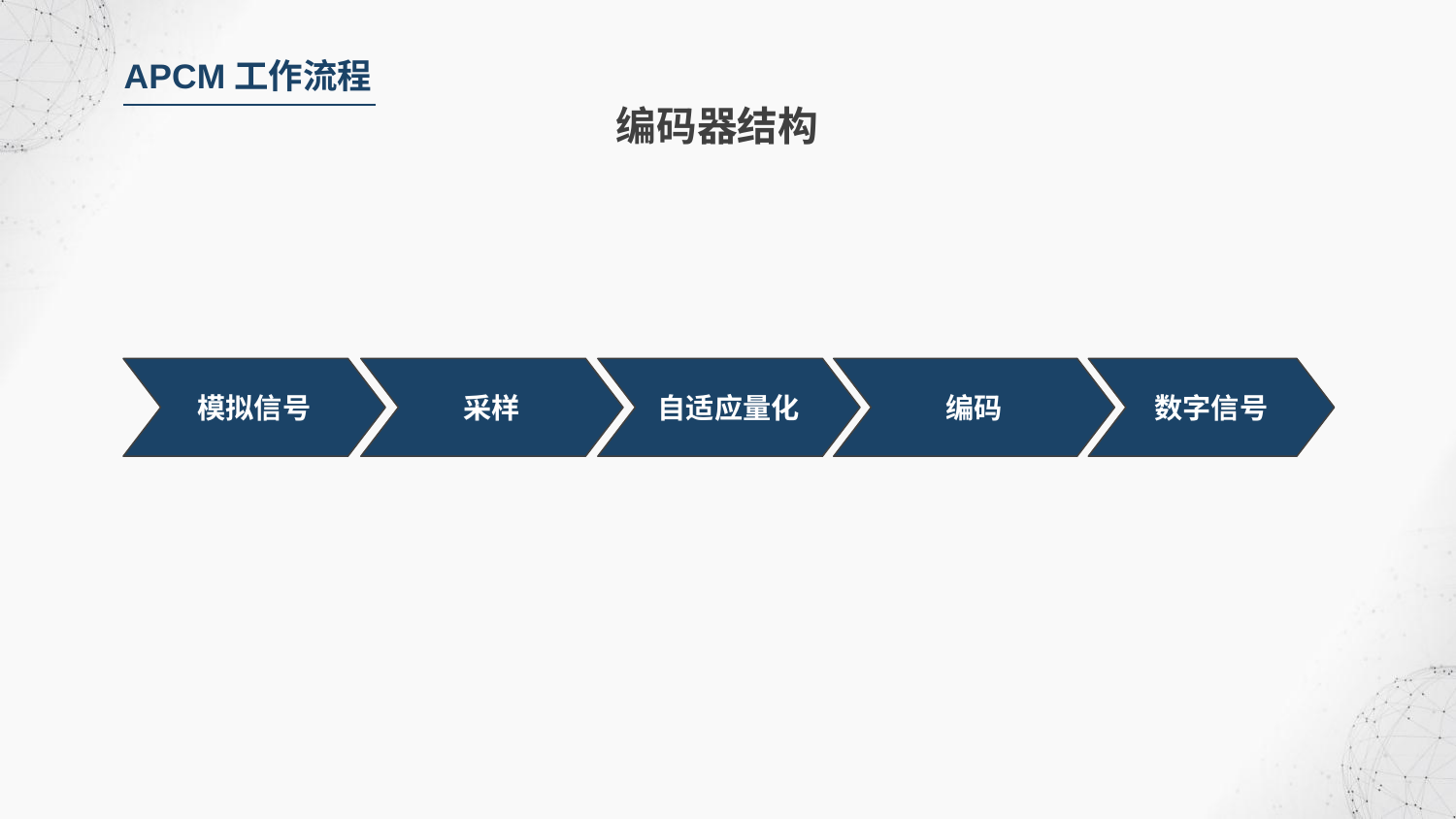

APCM工作流程
编码器结构
模拟信号
采样
自适应量化
编码
数字信号